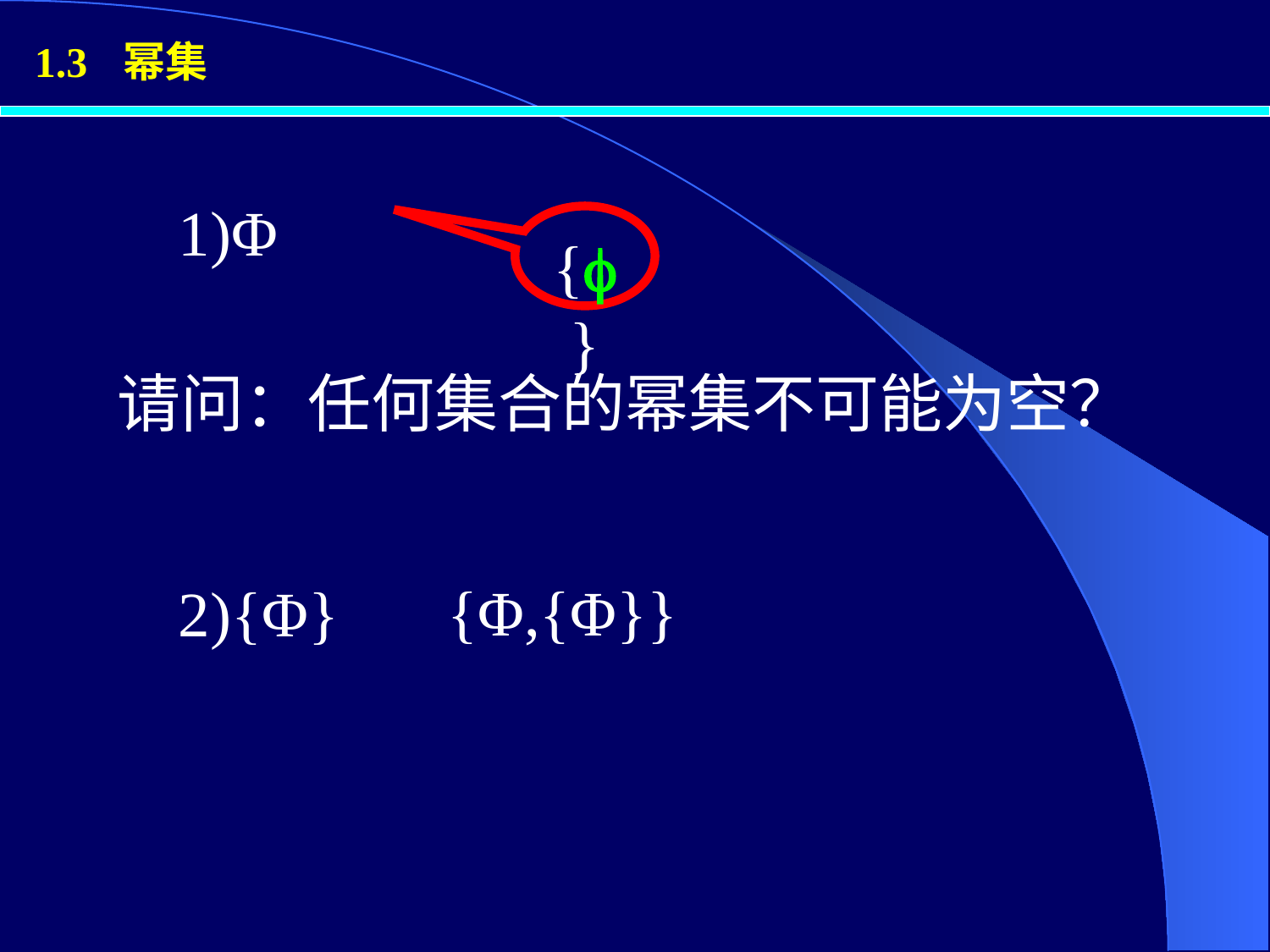

1.3 幂集

1)Φ

2){Φ}

{φ}
请问：任何集合的幂集不可能为空？
{Φ,{Φ}}